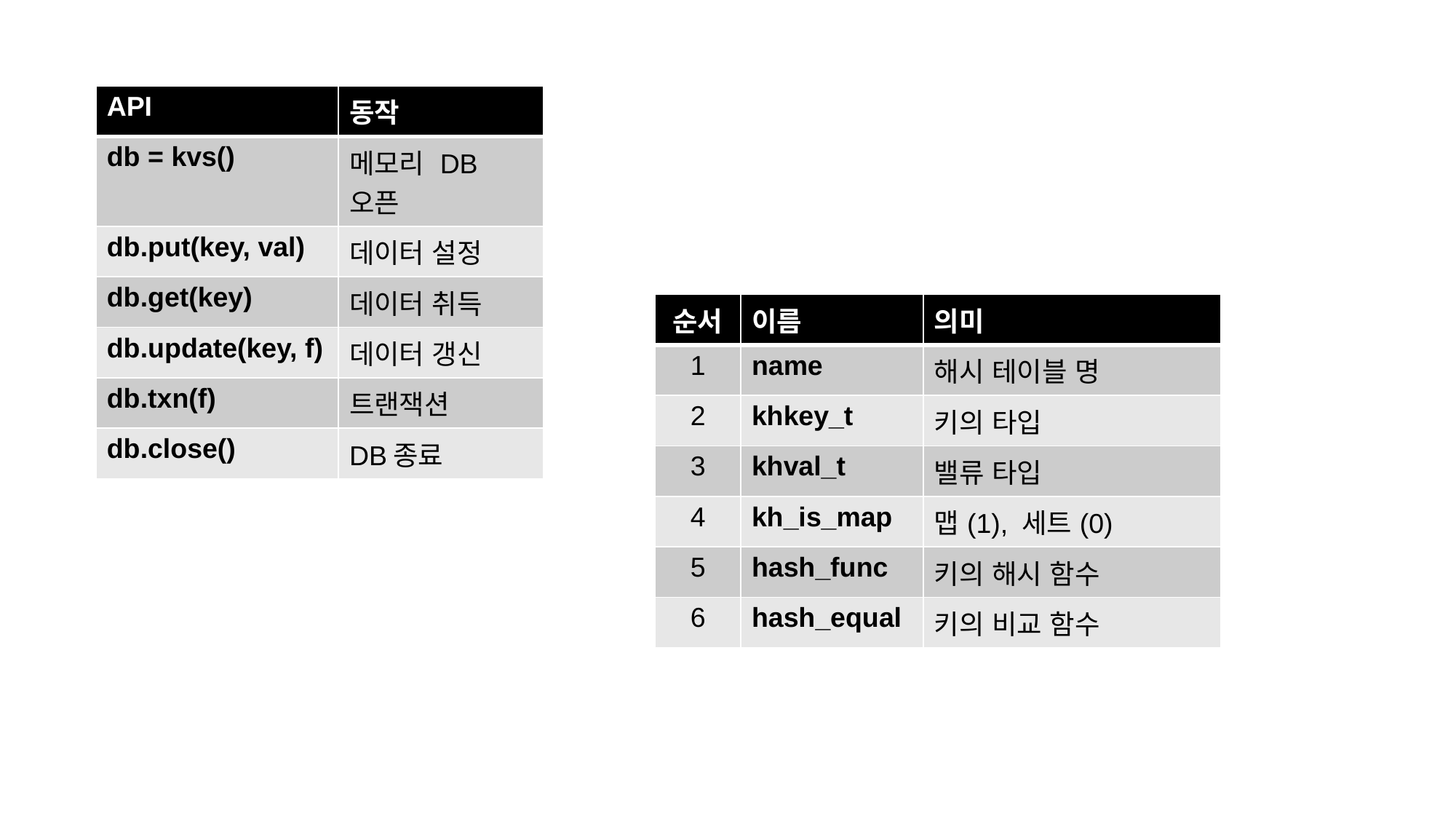

| API | 동작 |
| --- | --- |
| db = kvs() | 메모리 DB오픈 |
| db.put(key, val) | 데이터 설정 |
| db.get(key) | 데이터 취득 |
| db.update(key, f) | 데이터 갱신 |
| db.txn(f) | 트랜잭션 |
| db.close() | DB종료 |
| 순서 | 이름 | 의미 |
| --- | --- | --- |
| 1 | name | 해시 테이블 명 |
| 2 | khkey\_t | 키의 타입 |
| 3 | khval\_t | 밸류 타입 |
| 4 | kh\_is\_map | 맵(1), 세트(0) |
| 5 | hash\_func | 키의 해시 함수 |
| 6 | hash\_equal | 키의 비교 함수 |